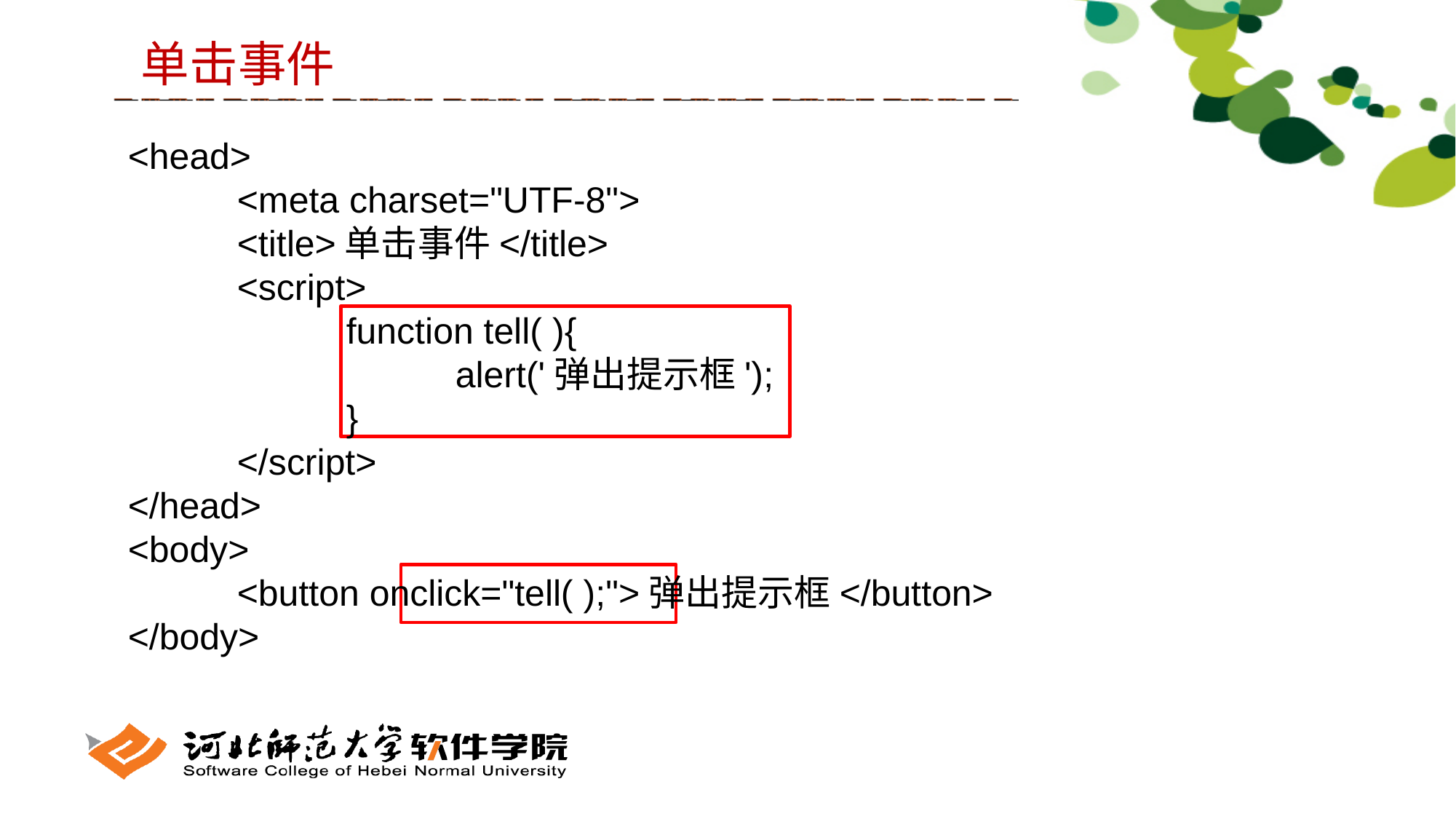

单击事件

<head>
	<meta charset="UTF-8">
	<title>单击事件</title>
	<script>
		function tell( ){
			alert('弹出提示框');
		}
	</script>
</head>
<body>
	<button onclick="tell( );">弹出提示框</button>
</body>